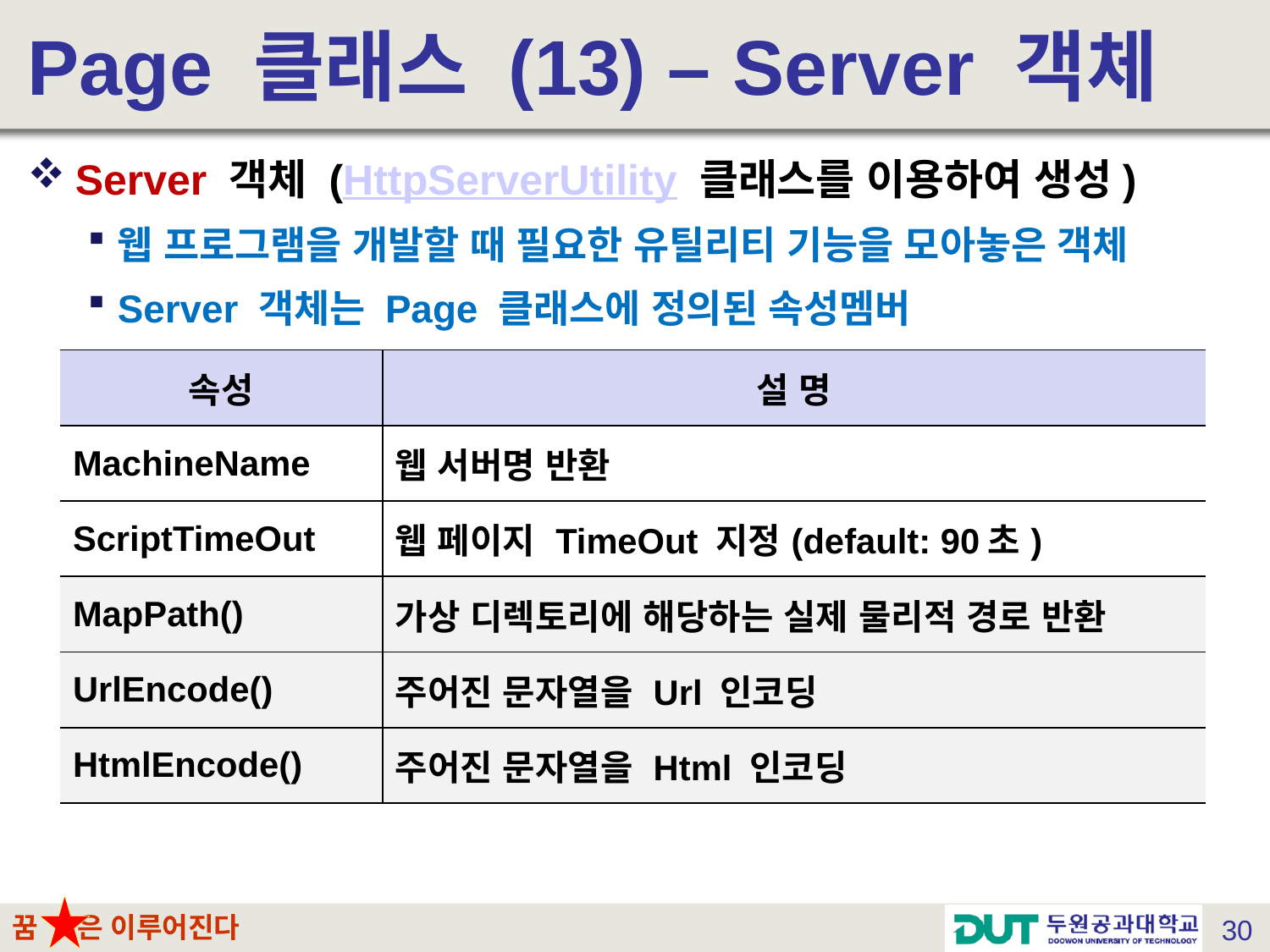

# Page 클래스 (13) – Server 객체
Server 객체 (HttpServerUtility 클래스를 이용하여 생성)
웹 프로그램을 개발할 때 필요한 유틸리티 기능을 모아놓은 객체
Server 객체는 Page 클래스에 정의된 속성멤버
| 속성 | 설 명 |
| --- | --- |
| MachineName | 웹 서버명 반환 |
| ScriptTimeOut | 웹 페이지 TimeOut 지정(default: 90초) |
| MapPath() | 가상 디렉토리에 해당하는 실제 물리적 경로 반환 |
| UrlEncode() | 주어진 문자열을 Url 인코딩 |
| HtmlEncode() | 주어진 문자열을 Html 인코딩 |